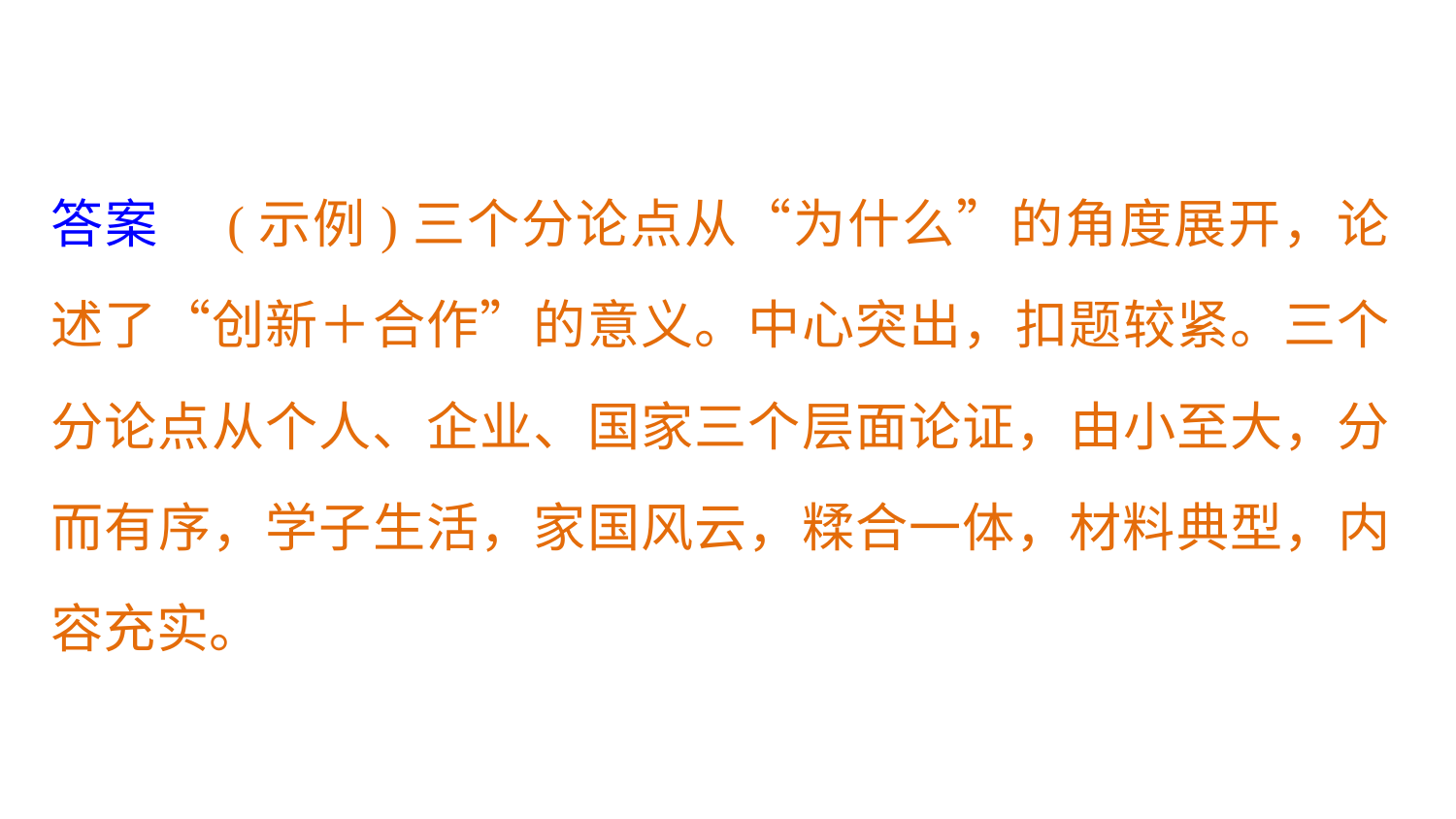

答案　(示例)三个分论点从“为什么”的角度展开，论述了“创新＋合作”的意义。中心突出，扣题较紧。三个分论点从个人、企业、国家三个层面论证，由小至大，分而有序，学子生活，家国风云，糅合一体，材料典型，内容充实。